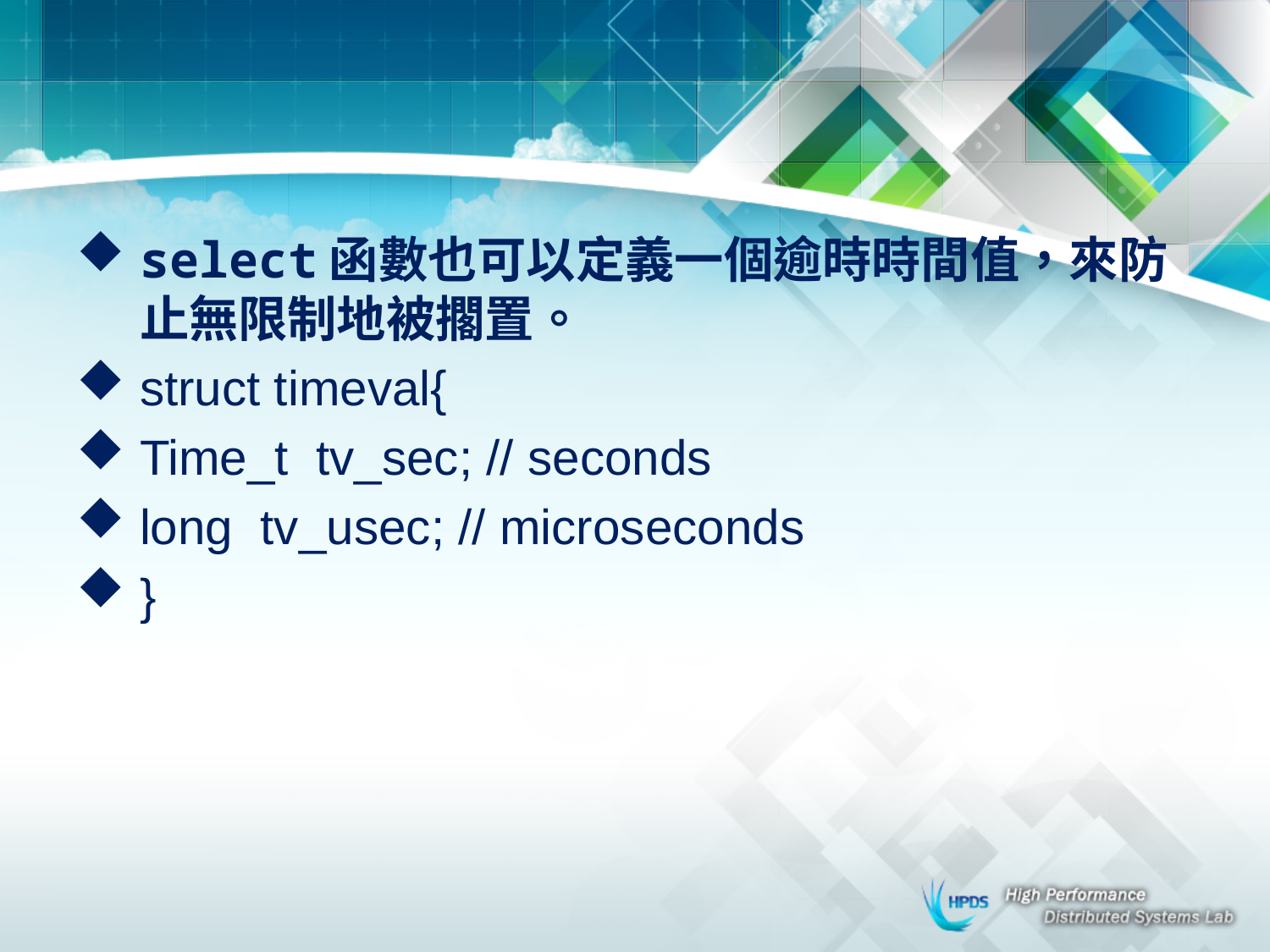

#
select函數也可以定義一個逾時時間值，來防止無限制地被擱置。
struct timeval{
Time_t  tv_sec; // seconds
long  tv_usec; // microseconds
}